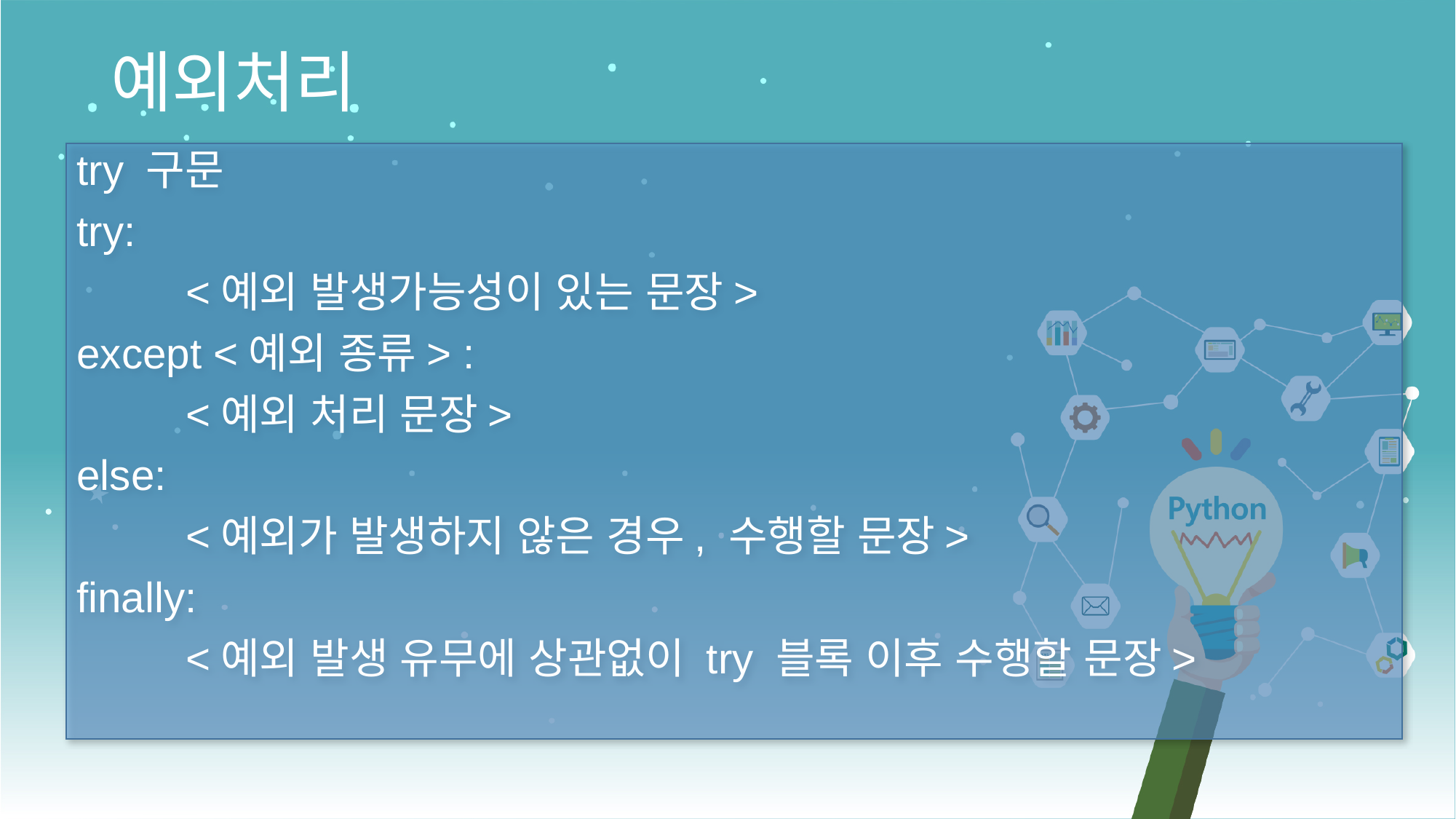

예외처리
try 구문
try:
	<예외 발생가능성이 있는 문장>
except <예외 종류> :
	<예외 처리 문장>
else:
	<예외가 발생하지 않은 경우, 수행할 문장>
finally:
	<예외 발생 유무에 상관없이 try 블록 이후 수행할 문장>